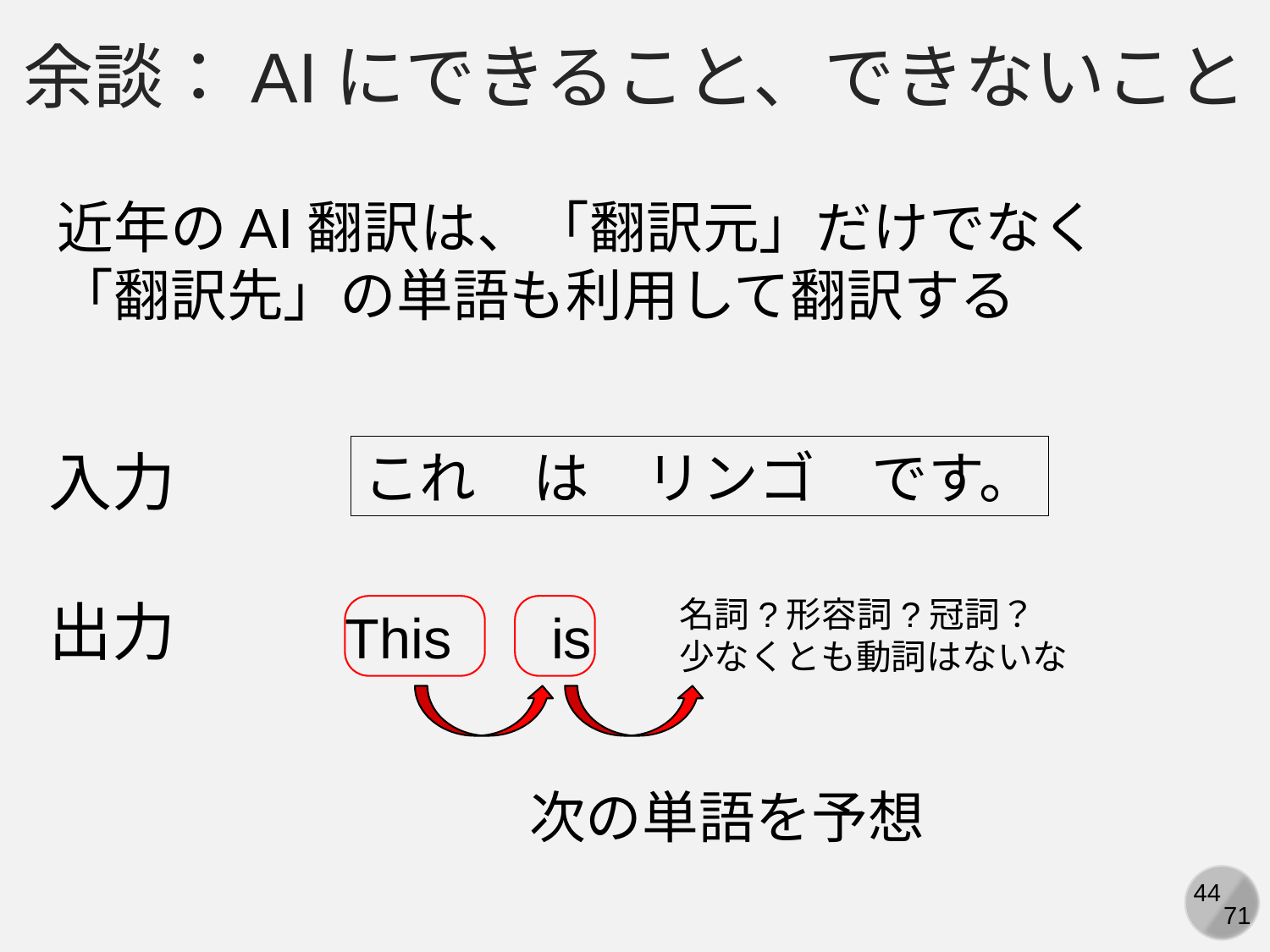

余談：AIにできること、できないこと
近年のAI翻訳は、「翻訳元」だけでなく「翻訳先」の単語も利用して翻訳する
入力
これ　は　リンゴ　です。
名詞?形容詞?冠詞？
少なくとも動詞はないな
出力
This 　is

次の単語を予想